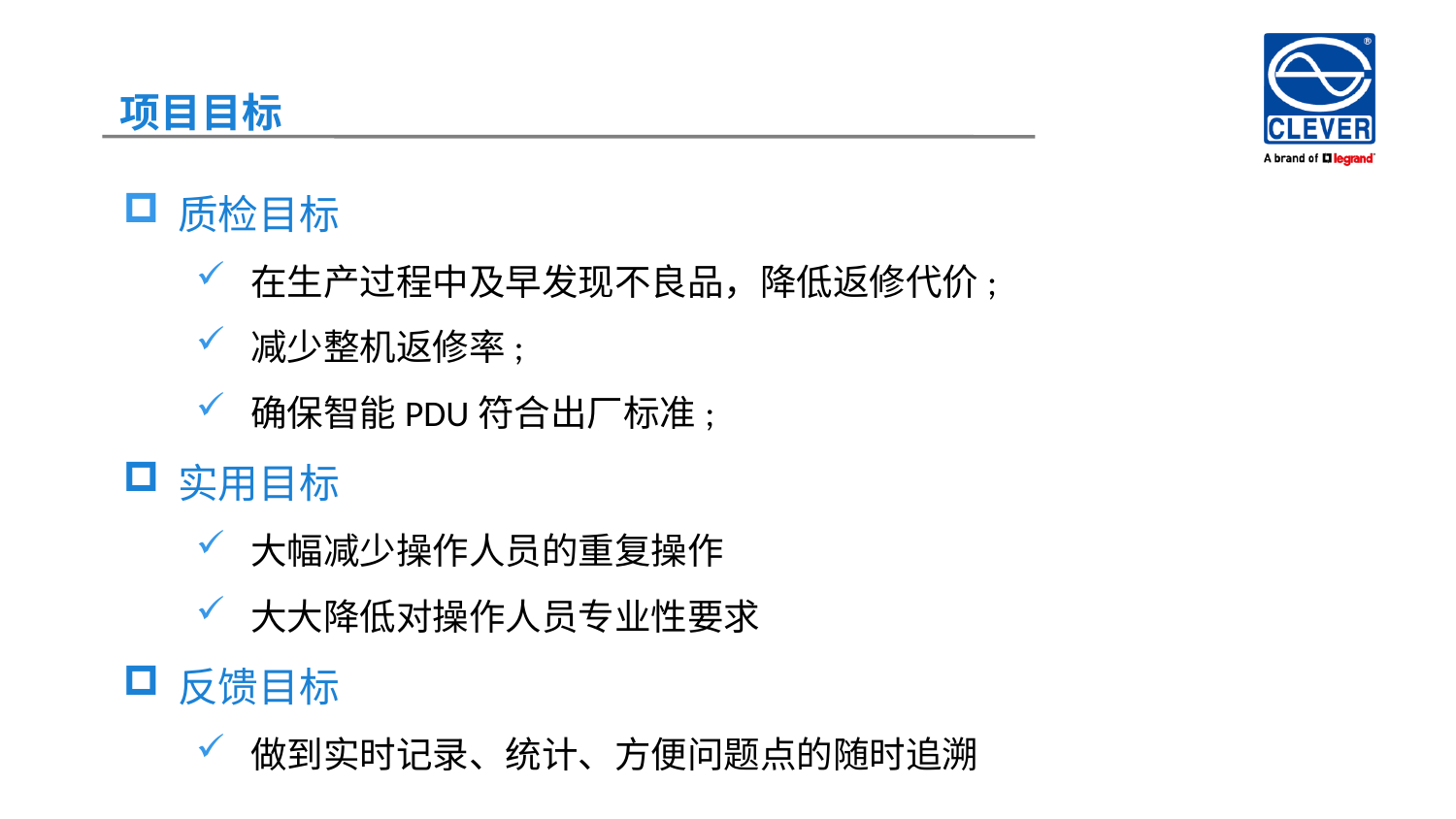

项目目标
质检目标
在生产过程中及早发现不良品，降低返修代价;
减少整机返修率;
确保智能PDU符合出厂标准;
实用目标
大幅减少操作人员的重复操作
大大降低对操作人员专业性要求
反馈目标
做到实时记录、统计、方便问题点的随时追溯